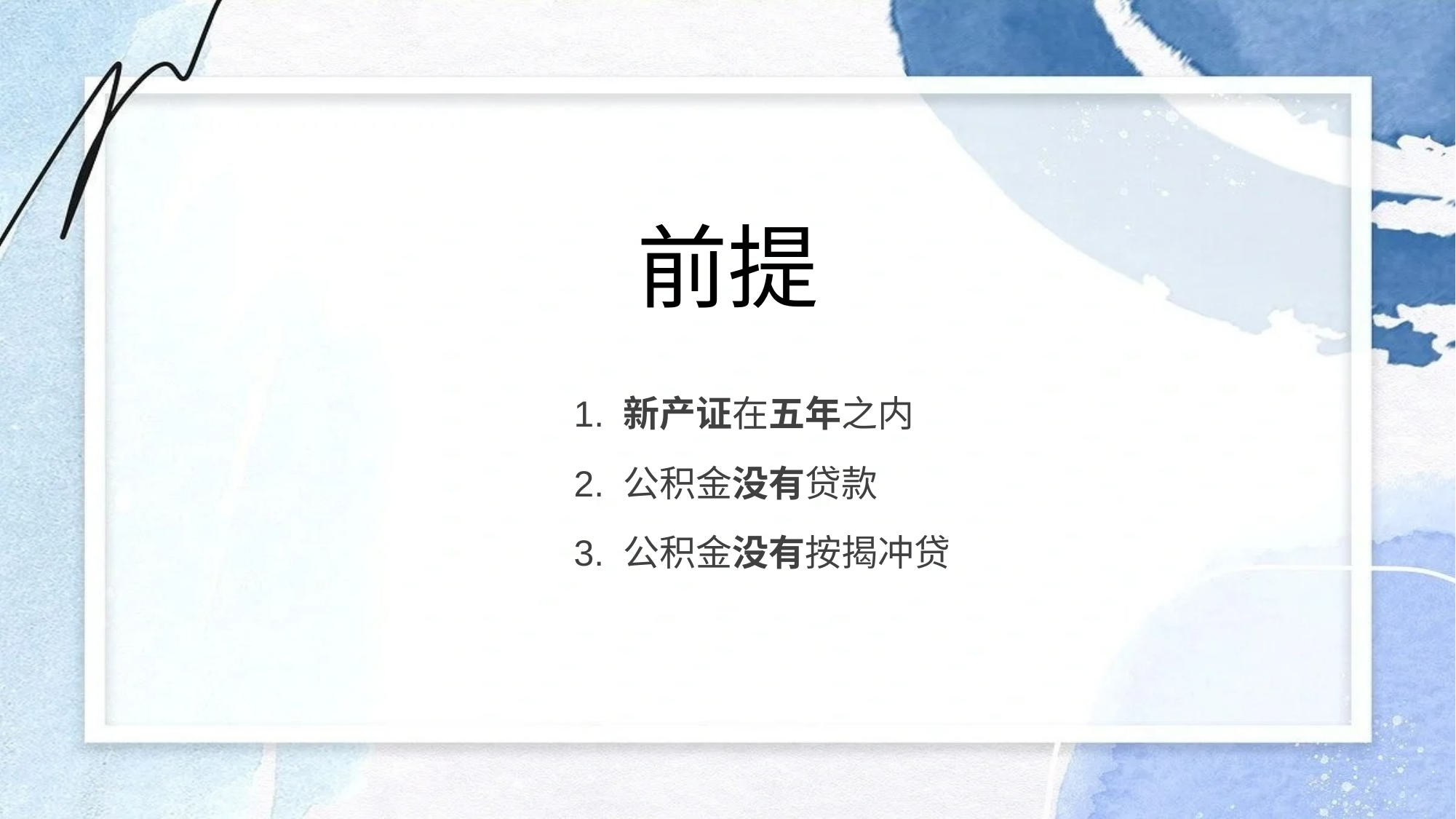

# 前提
1. 新产证在五年之内
2. 公积金没有贷款
3. 公积金没有按揭冲贷